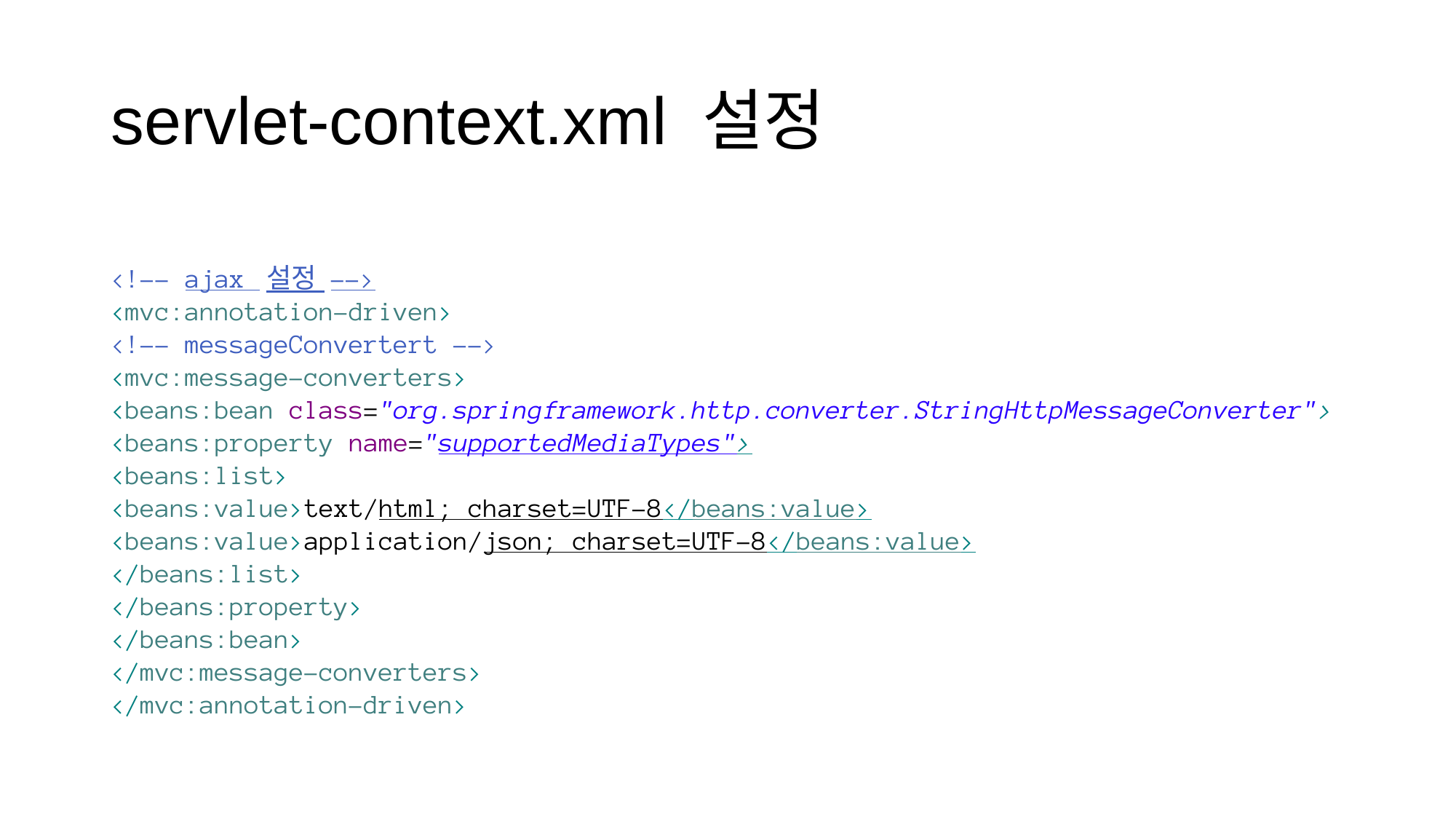

# servlet-context.xml 설정
<!-- ajax 설정 -->
<mvc:annotation-driven>
<!-- messageConvertert -->
<mvc:message-converters>
<beans:bean class="org.springframework.http.converter.StringHttpMessageConverter">
<beans:property name="supportedMediaTypes">
<beans:list>
<beans:value>text/html; charset=UTF-8</beans:value>
<beans:value>application/json; charset=UTF-8</beans:value>
</beans:list>
</beans:property>
</beans:bean>
</mvc:message-converters>
</mvc:annotation-driven>